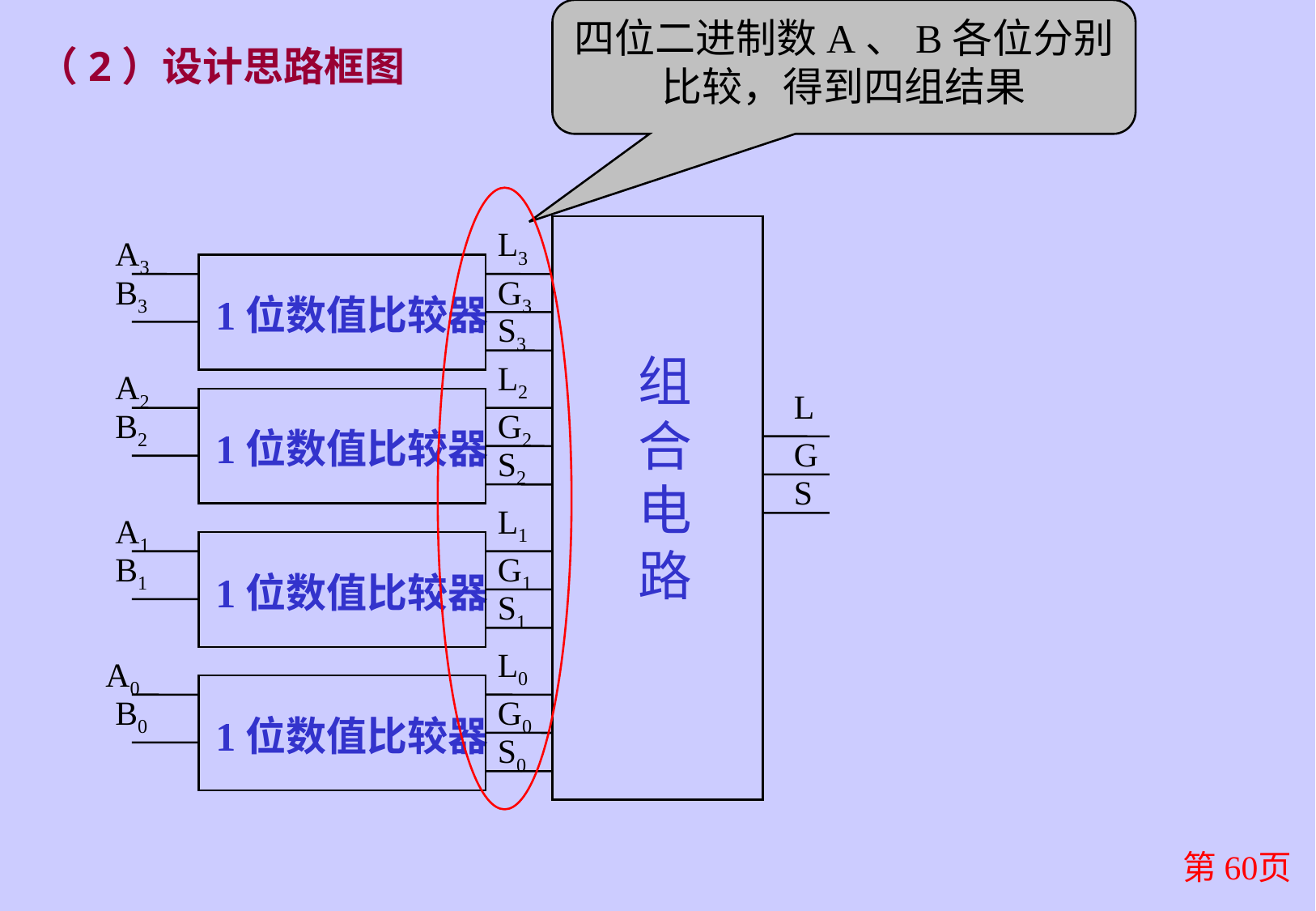

四位二进制数A、B各位分别比较，得到四组结果
（2）设计思路框图

L3
A3

B3
G3

1位数值比较器
S3

组合电路

L2
A2
L

B2
G2

1位数值比较器
G

S2

S

L1
A1

G1
B1

1位数值比较器
S1

L0
A0

B0
G0

1位数值比较器
S0

第60页